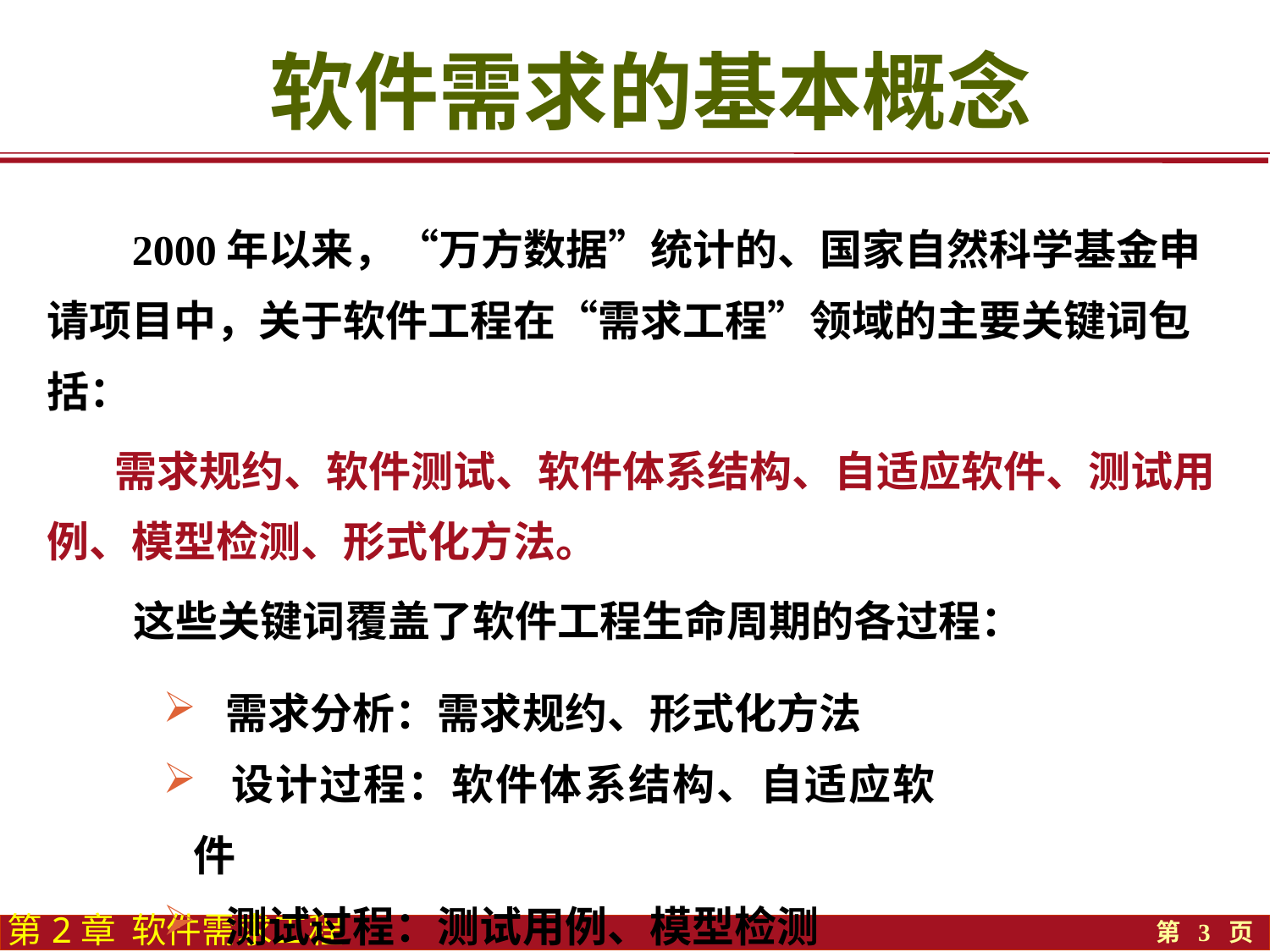

软件需求的基本概念
        2000年以来，“万方数据”统计的、国家自然科学基金申请项目中，关于软件工程在“需求工程”领域的主要关键词包括：
      需求规约、软件测试、软件体系结构、自适应软件、测试用例、模型检测、形式化方法。
        这些关键词覆盖了软件工程生命周期的各过程：
  需求分析：需求规约、形式化方法
  设计过程：软件体系结构、自适应软件
  测试过程：测试用例、模型检测